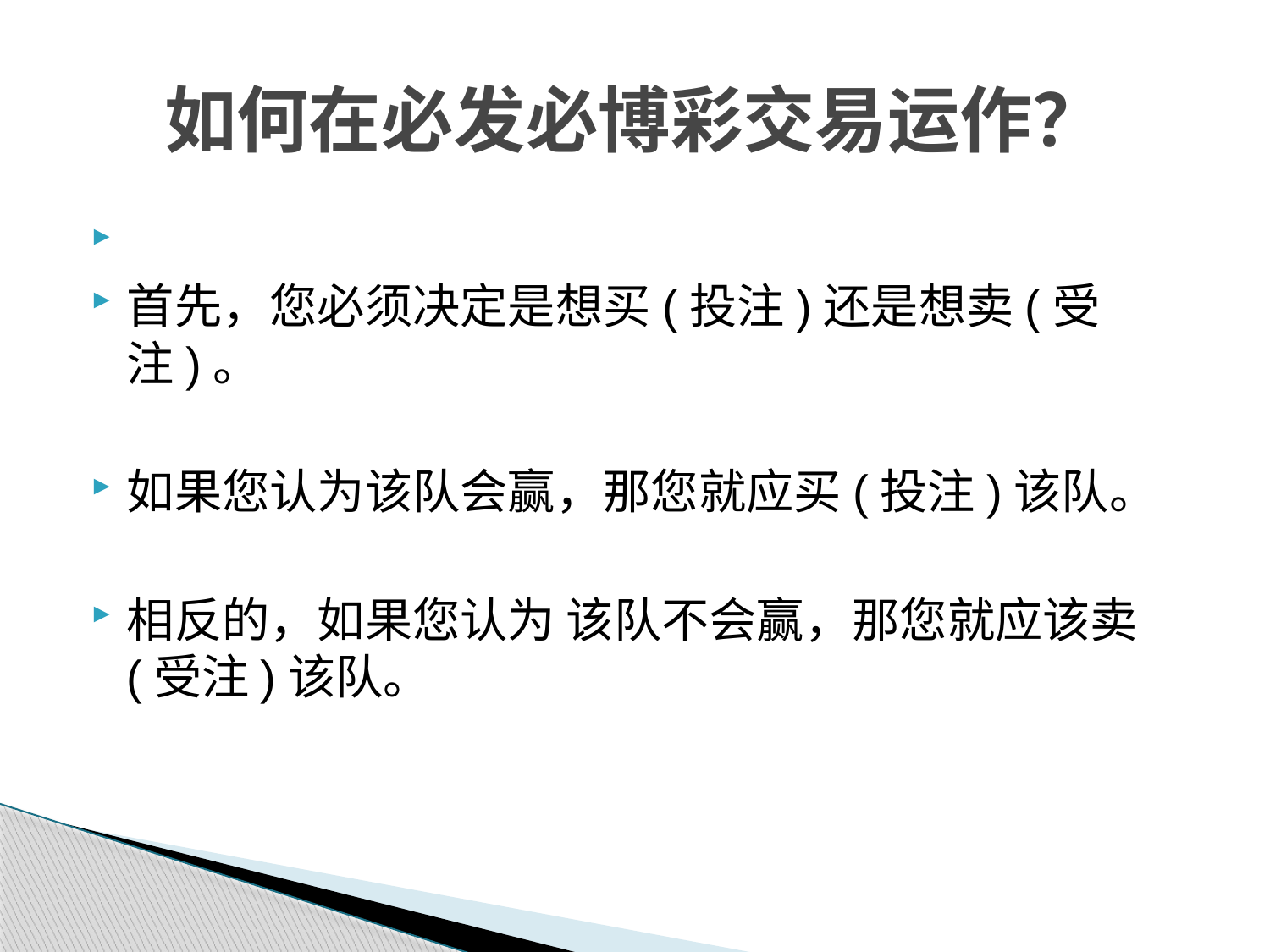

# 如何在必发必博彩交易运作？

首先，您必须决定是想买(投注)还是想卖(受注)。

如果您认为该队会赢，那您就应买(投注)该队。

相反的，如果您认为 该队不会赢，那您就应该卖(受注)该队。